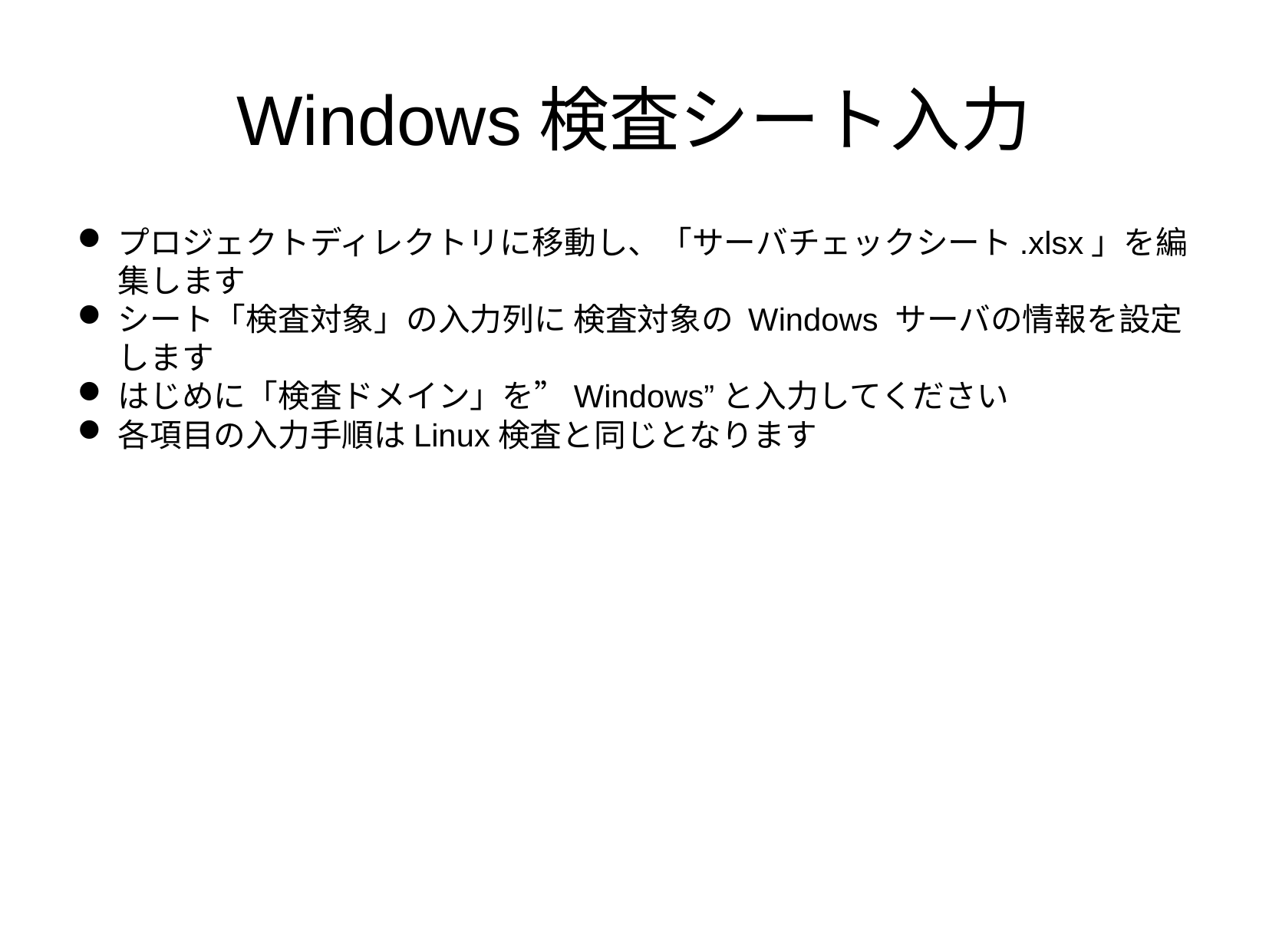

Windows検査シート入力
プロジェクトディレクトリに移動し、「サーバチェックシート.xlsx」を編集します
シート「検査対象」の入力列に 検査対象の Windows サーバの情報を設定します
はじめに「検査ドメイン」を”Windows”と入力してください
各項目の入力手順はLinux検査と同じとなります